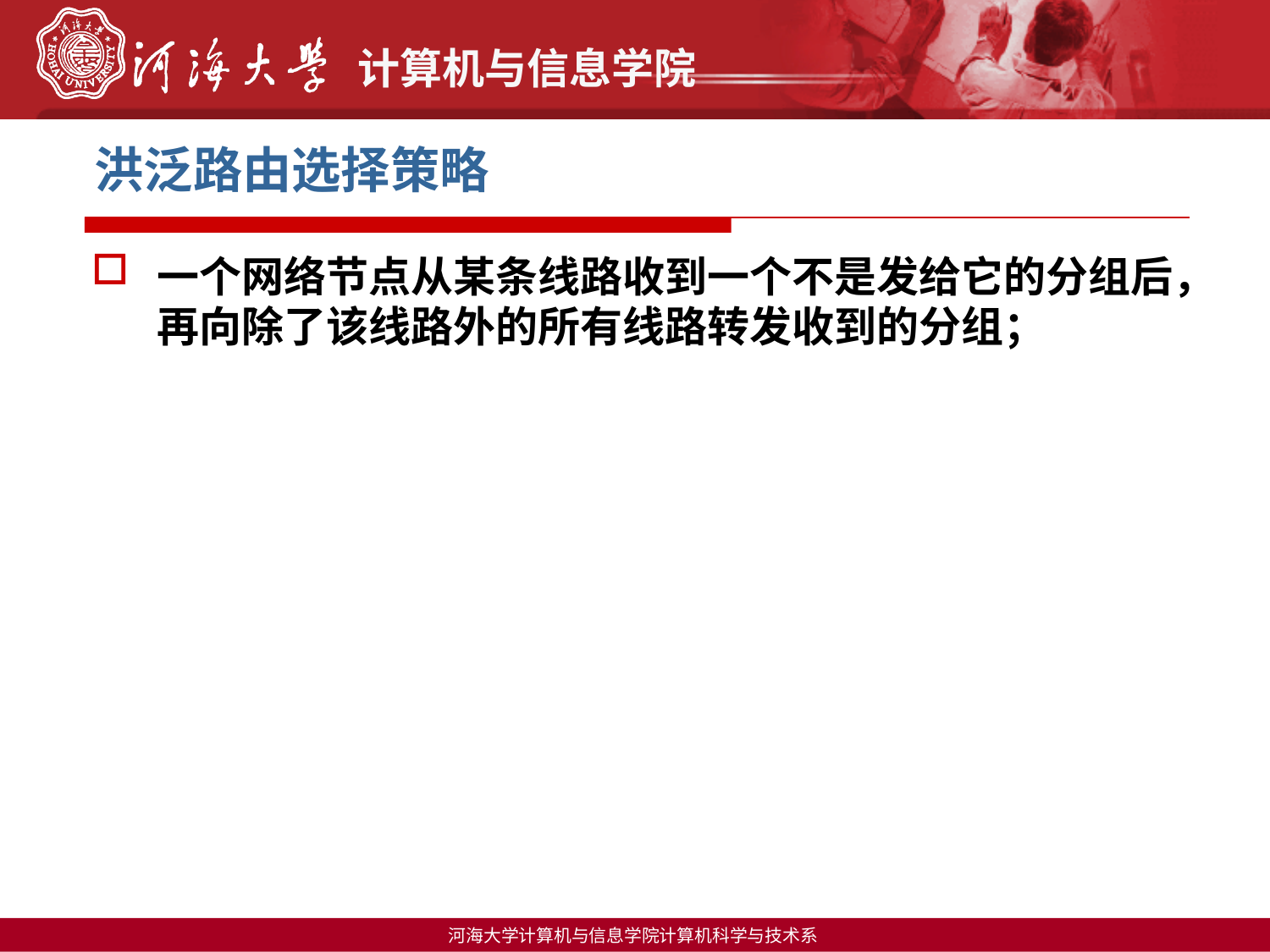

洪泛路由选择策略
一个网络节点从某条线路收到一个不是发给它的分组后，再向除了该线路外的所有线路转发收到的分组；